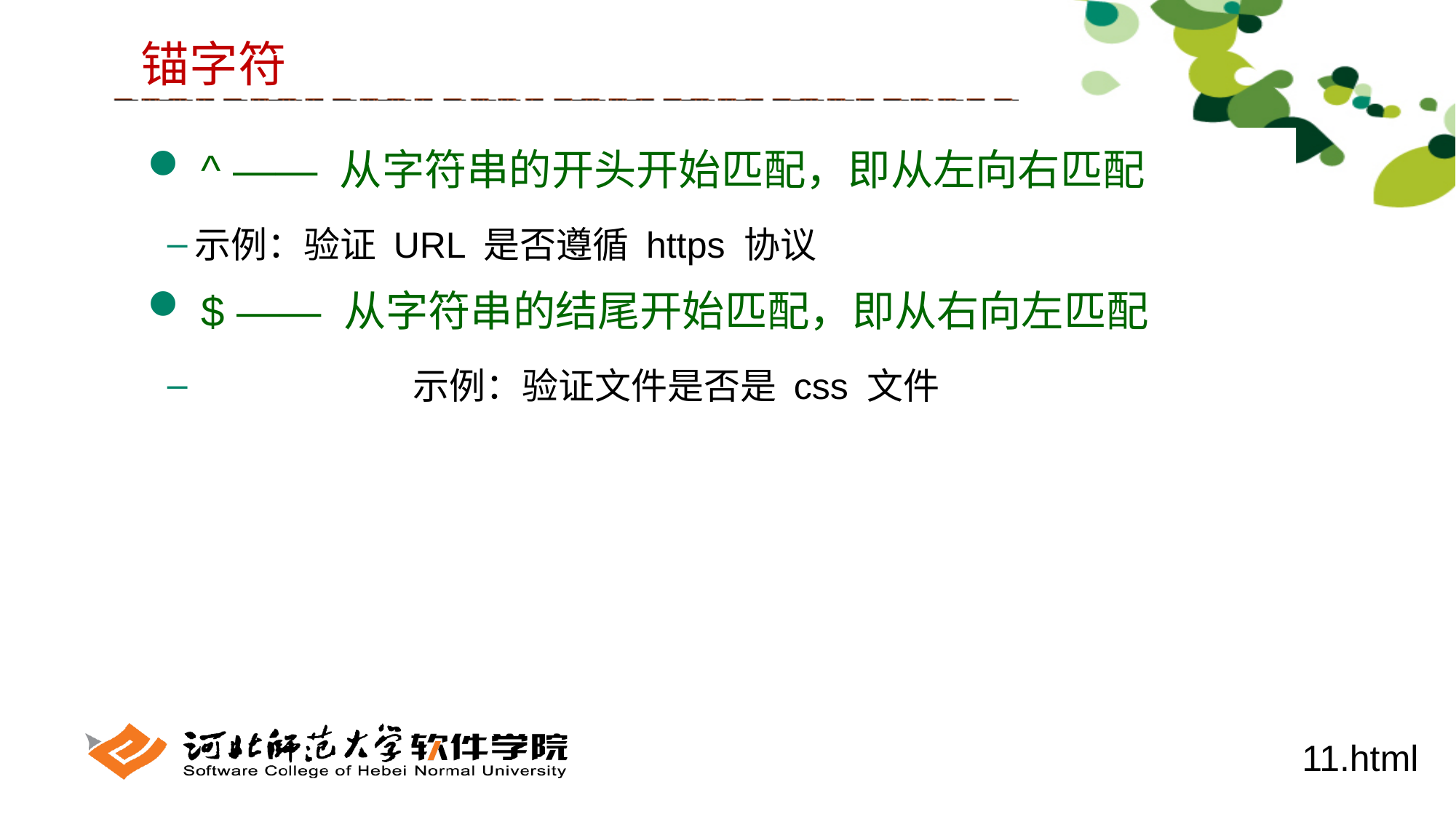

锚字符

 ^ —— 从字符串的开头开始匹配，即从左向右匹配
示例：验证 URL 是否遵循 https 协议
 $ —— 从字符串的结尾开始匹配，即从右向左匹配
 		示例：验证文件是否是 css 文件
11.html